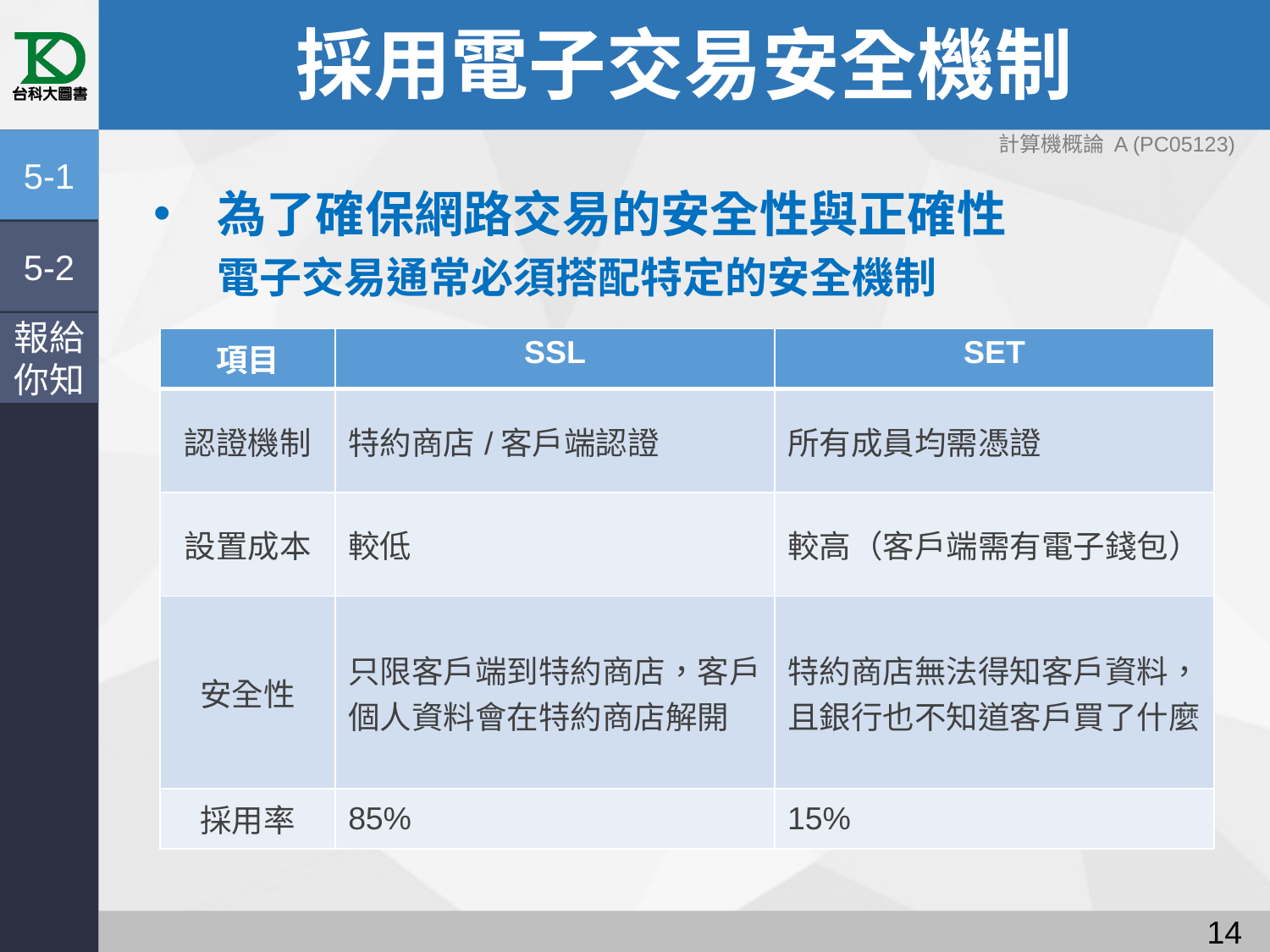

# 採用電子交易安全機制
計算機概論 A (PC05123)
5-1
為了確保網路交易的安全性與正確性
電子交易通常必須搭配特定的安全機制
5-2
報給
你知
| 項目 | SSL | SET |
| --- | --- | --- |
| 認證機制 | 特約商店/客戶端認證 | 所有成員均需憑證 |
| 設置成本 | 較低 | 較高（客戶端需有電子錢包） |
| 安全性 | 只限客戶端到特約商店，客戶個人資料會在特約商店解開 | 特約商店無法得知客戶資料，且銀行也不知道客戶買了什麼 |
| 採用率 | 85% | 15% |
14